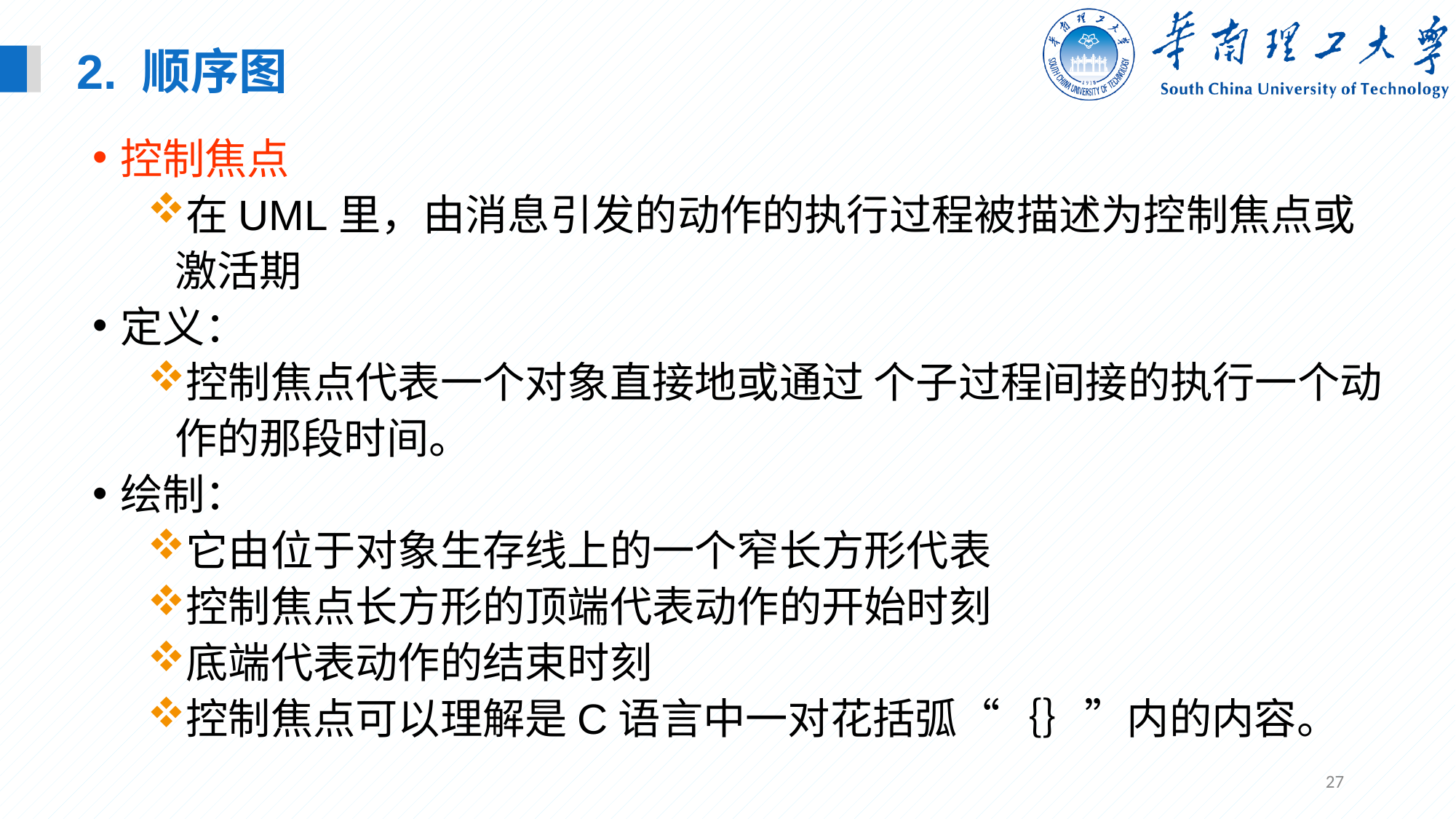

2. 顺序图
控制焦点
在UML里，由消息引发的动作的执行过程被描述为控制焦点或激活期
定义：
控制焦点代表一个对象直接地或通过 个子过程间接的执行一个动作的那段时间。
绘制：
它由位于对象生存线上的一个窄长方形代表
控制焦点长方形的顶端代表动作的开始时刻
底端代表动作的结束时刻
控制焦点可以理解是C语言中一对花括弧“｛｝”内的内容。
27